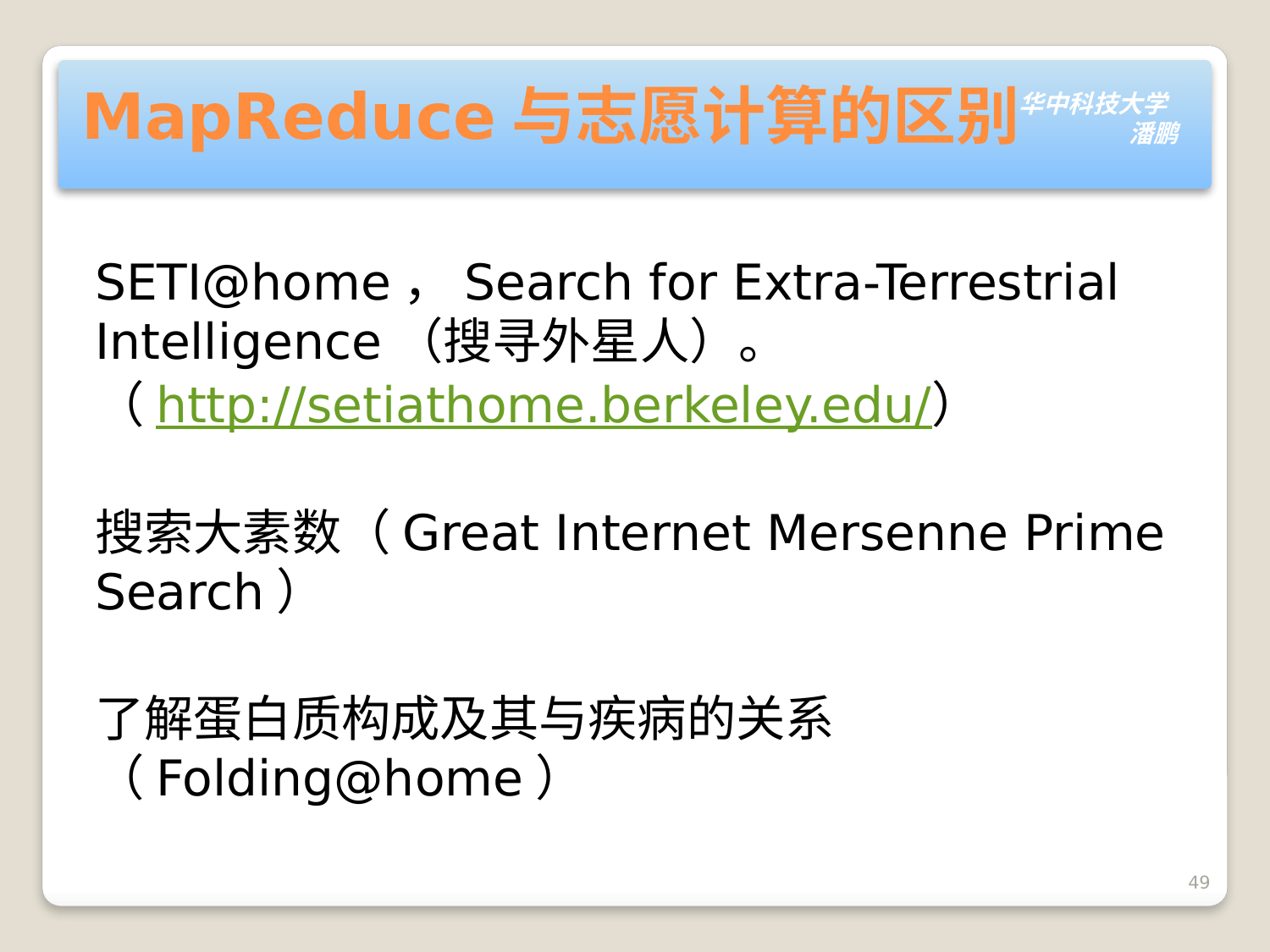

# MapReduce与志愿计算的区别
SETI@home，Search for Extra-Terrestrial Intelligence（搜寻外星人）。
（http://setiathome.berkeley.edu/）

搜索大素数（Great Internet Mersenne Prime Search）

了解蛋白质构成及其与疾病的关系（Folding@home）
49